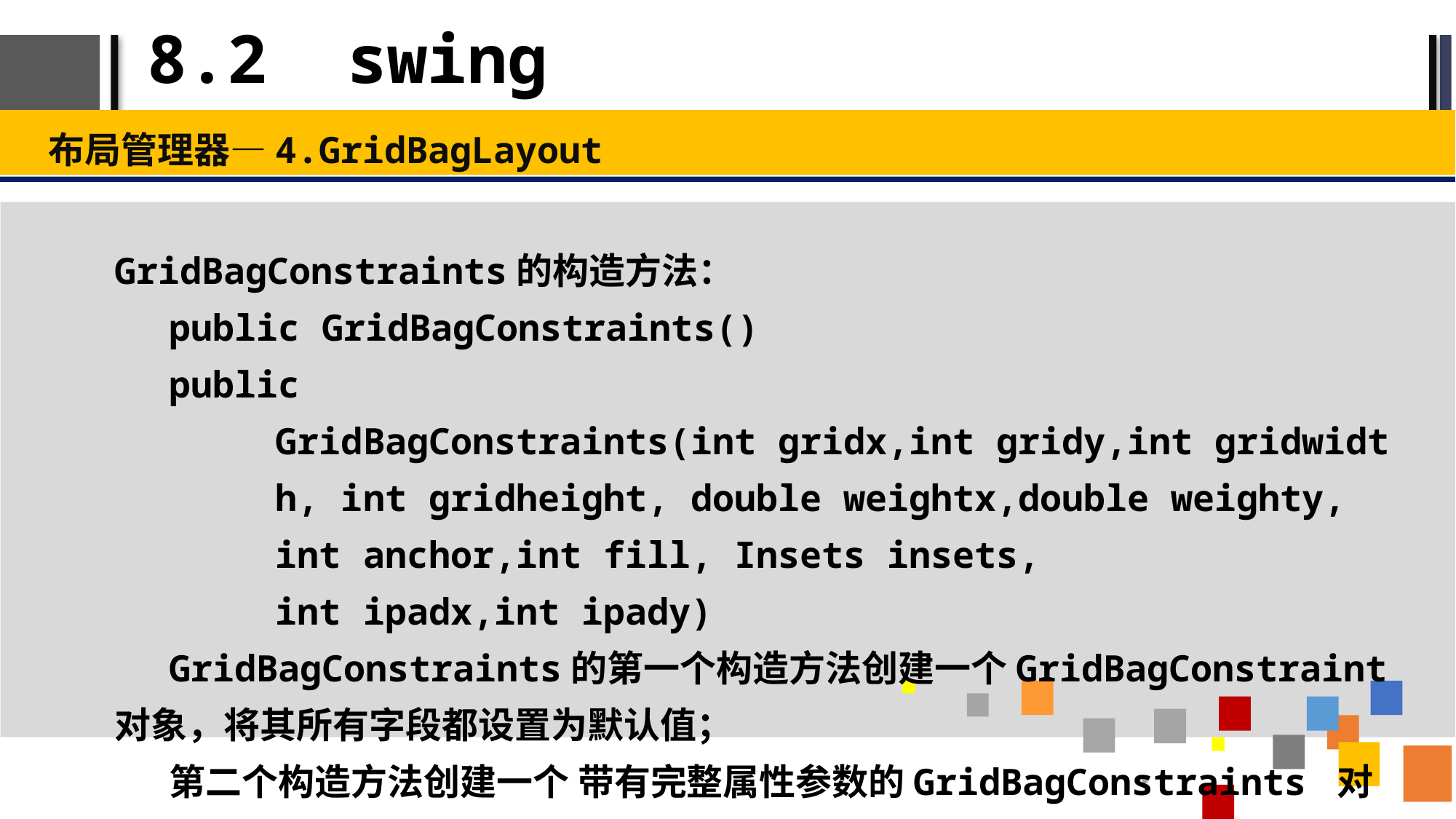

# 8.2  swing

布局管理器—4.GridBagLayout

GridBagConstraints的构造方法：
public GridBagConstraints()
public GridBagConstraints(int gridx,int gridy,int gridwidth, int gridheight, double weightx,double weighty, int anchor,int fill, Insets insets, int ipadx,int ipady)
GridBagConstraints的第一个构造方法创建一个GridBagConstraint对象，将其所有字段都设置为默认值；
第二个构造方法创建一个 带有完整属性参数的GridBagConstraints 对象。